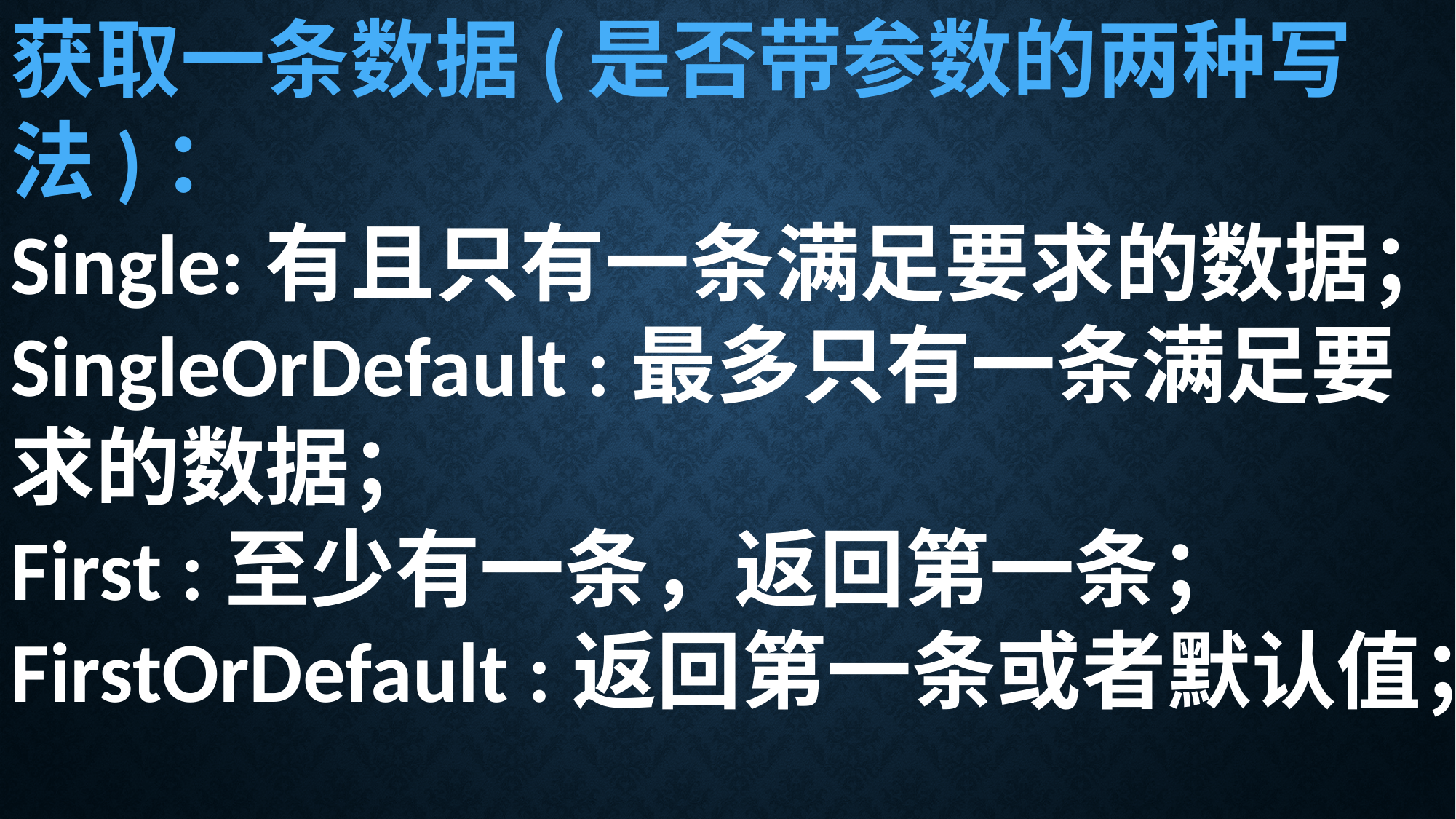

获取一条数据(是否带参数的两种写法)：
Single:有且只有一条满足要求的数据；
SingleOrDefault :最多只有一条满足要求的数据；
First :至少有一条，返回第一条；
FirstOrDefault :返回第一条或者默认值；

选择合适的方法，“防御性编程”